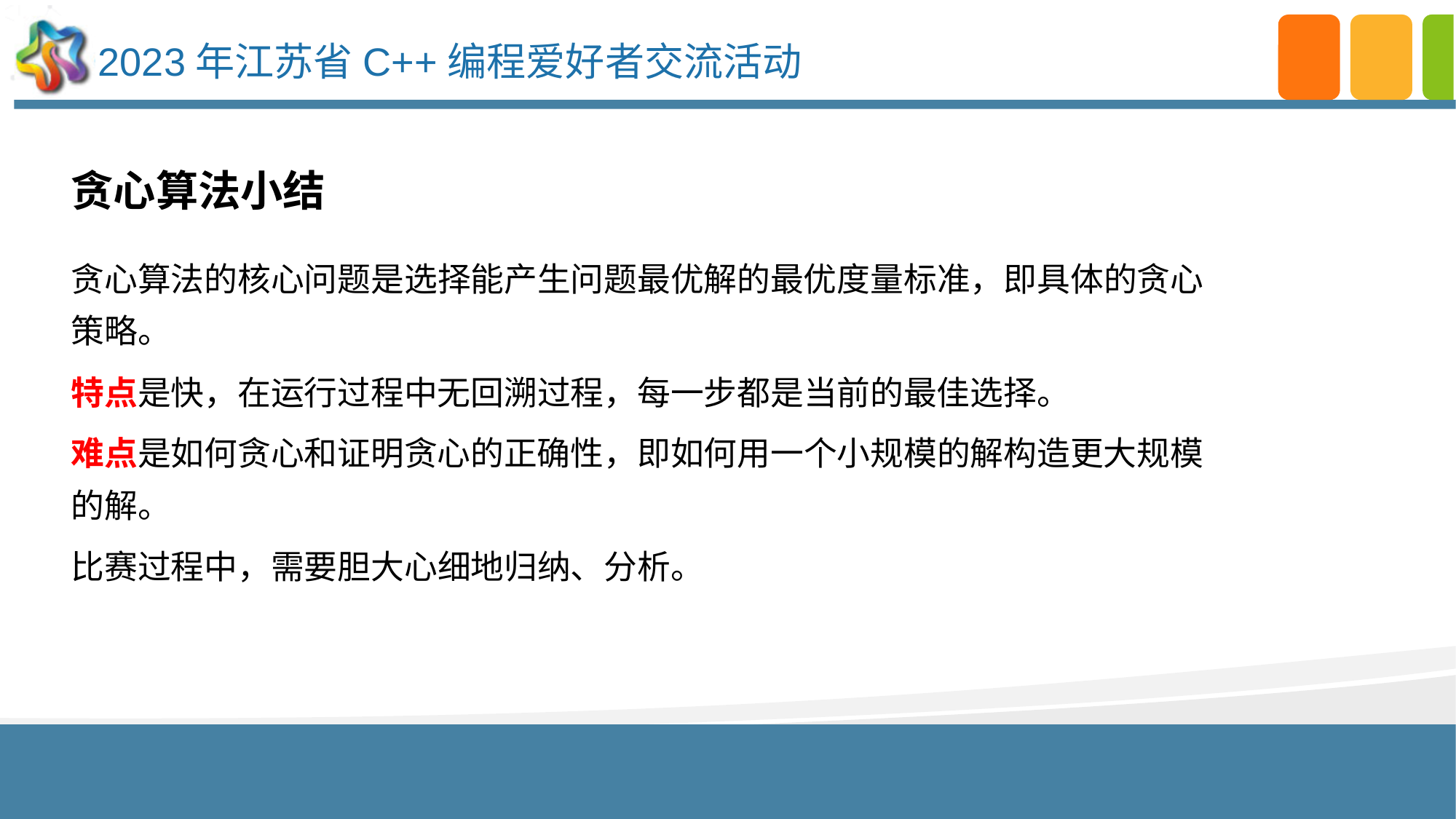

贪心算法小结
点击添加文本
贪心算法的核心问题是选择能产生问题最优解的最优度量标准，即具体的贪心策略。
特点是快，在运行过程中无回溯过程，每一步都是当前的最佳选择。
难点是如何贪心和证明贪心的正确性，即如何用一个小规模的解构造更大规模的解。
比赛过程中，需要胆大心细地归纳、分析。
点击添加文本
点击添加文本
点击添加文本